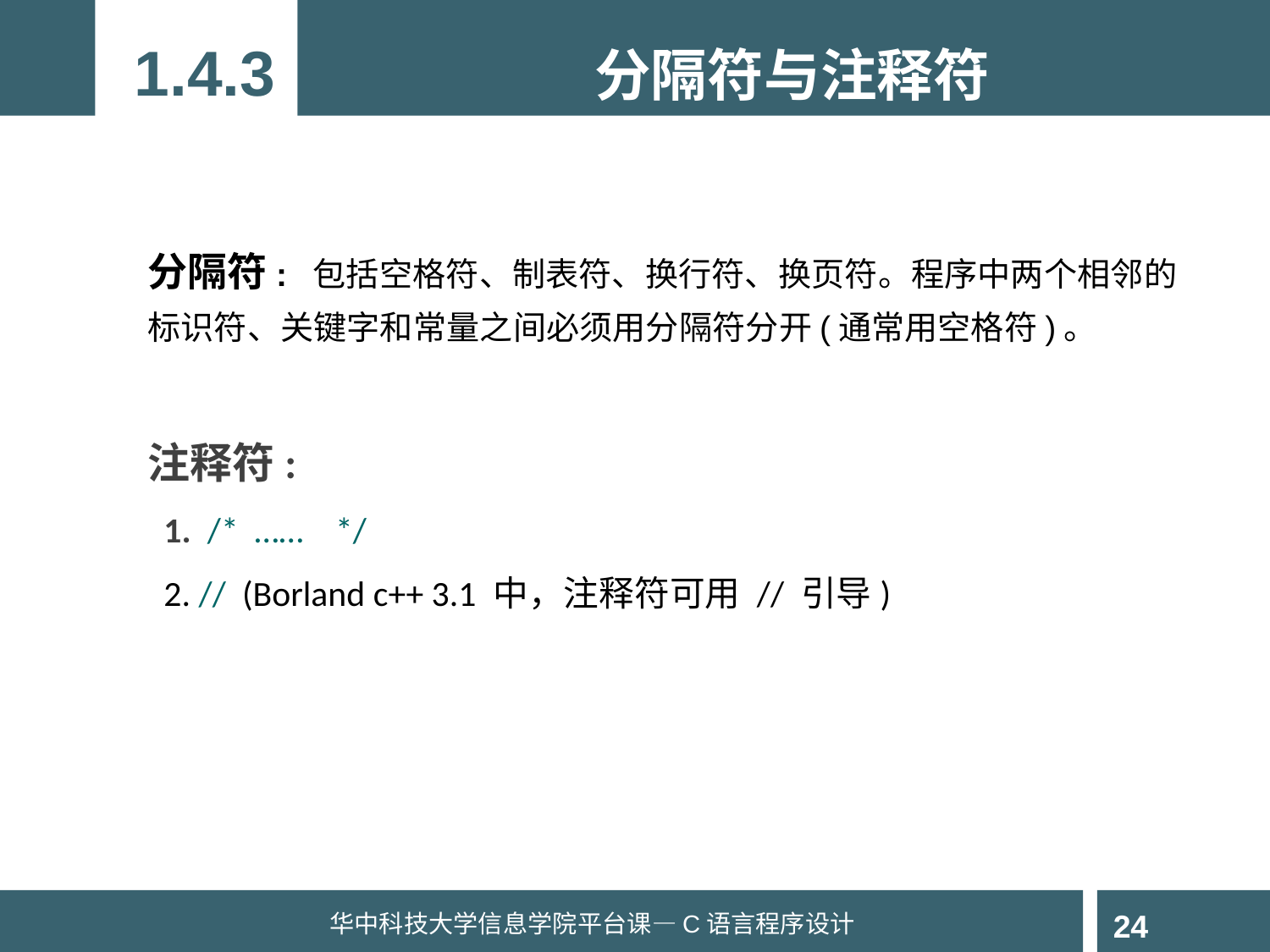

1.4.3
分隔符与注释符
分隔符:  包括空格符、制表符、换行符、换页符。程序中两个相邻的标识符、关键字和常量之间必须用分隔符分开(通常用空格符)。
注释符:
  1.  /*  ……    */
  2. //  (Borland c++ 3.1 中，注释符可用 // 引导)